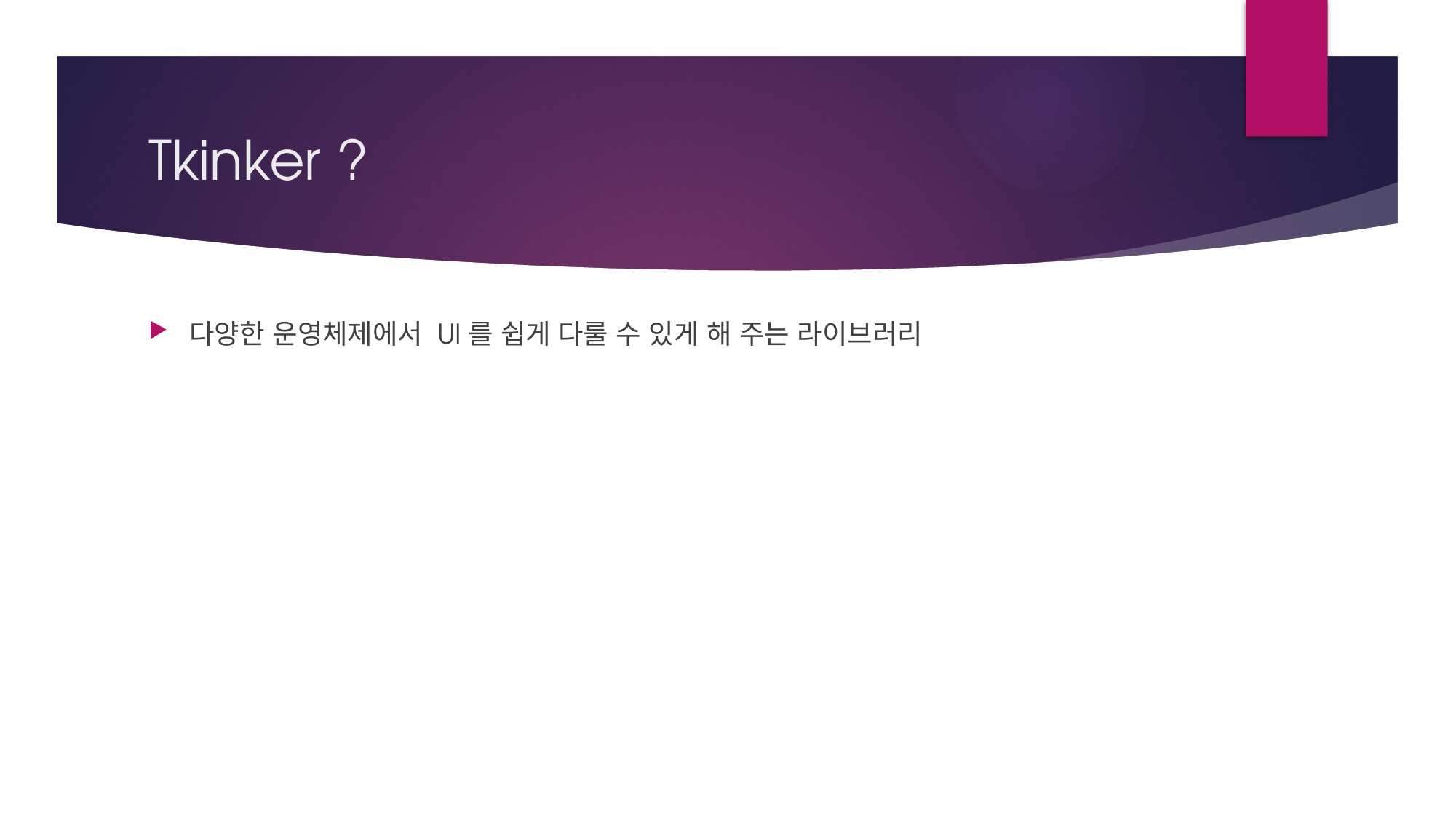

# Tkinker ?
다양한 운영체제에서 UI를 쉽게 다룰 수 있게 해 주는 라이브러리